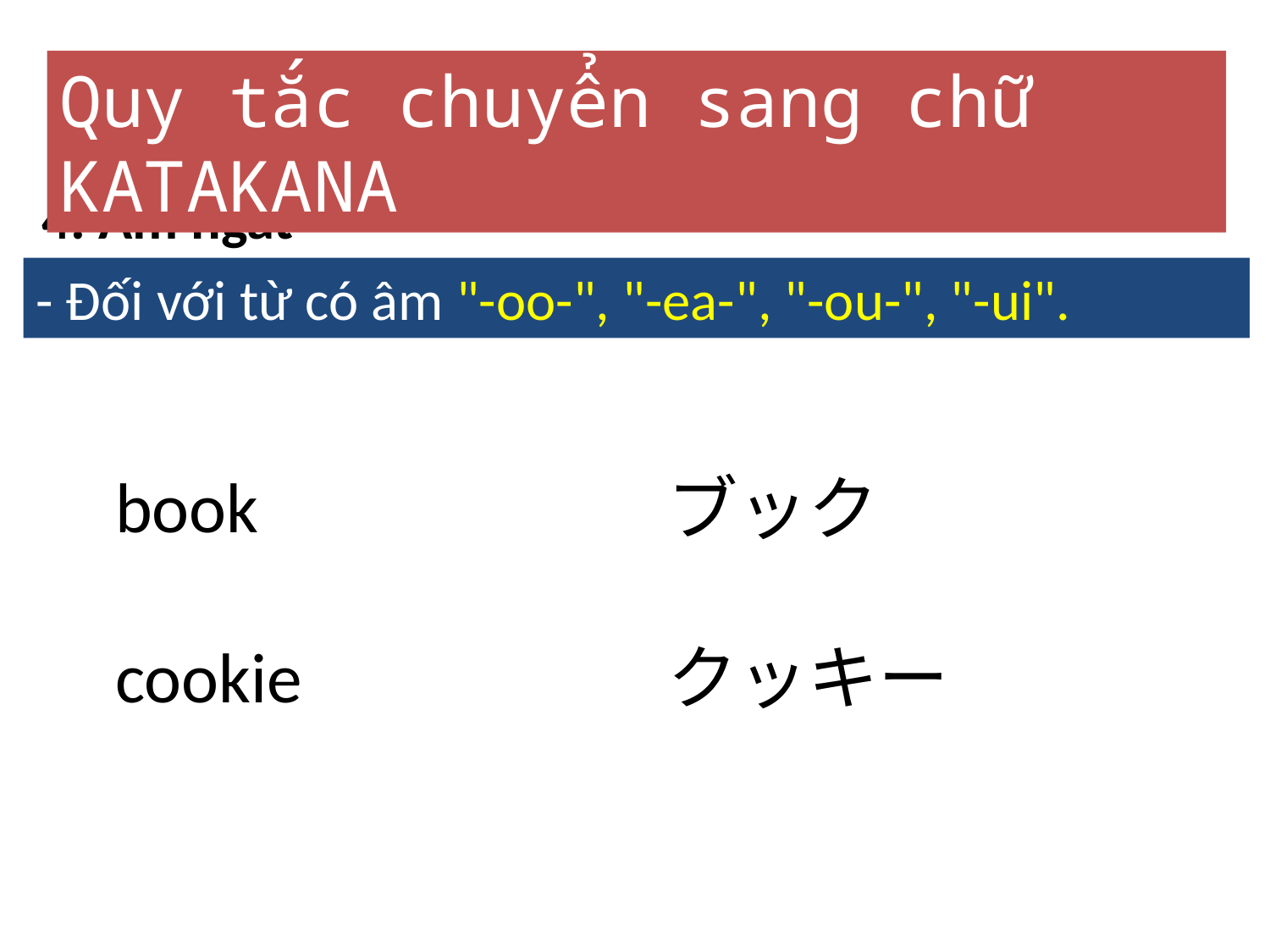

Quy tắc chuyển sang chữ KATAKANA
4. Âm ngắt
- Đối với từ có âm "-oo-", "-ea-", "-ou-", "-ui".
book
ブック
cookie
クッキー
16